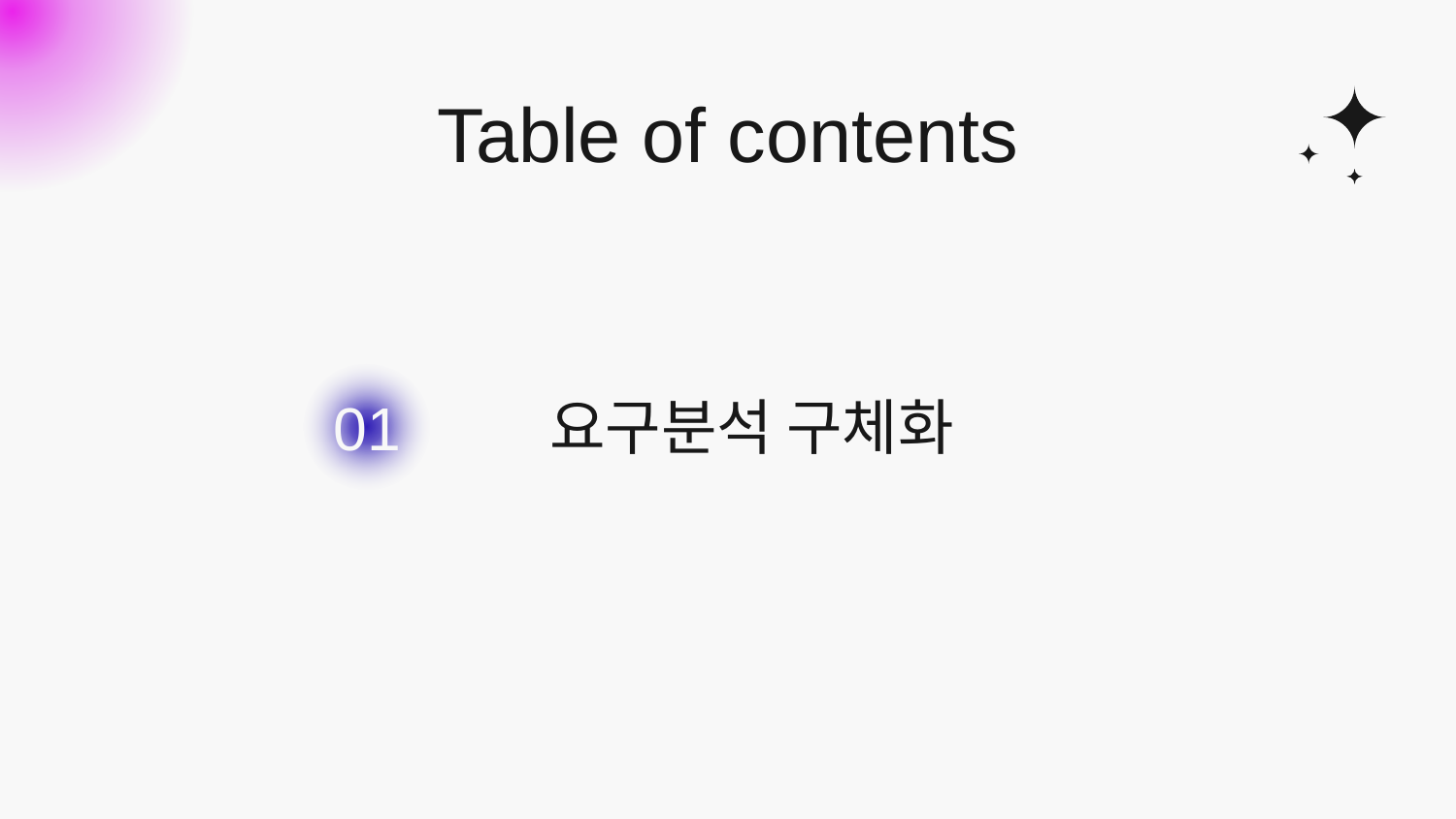

# Table of contents

01
요구분석 구체화
01
01
01
01